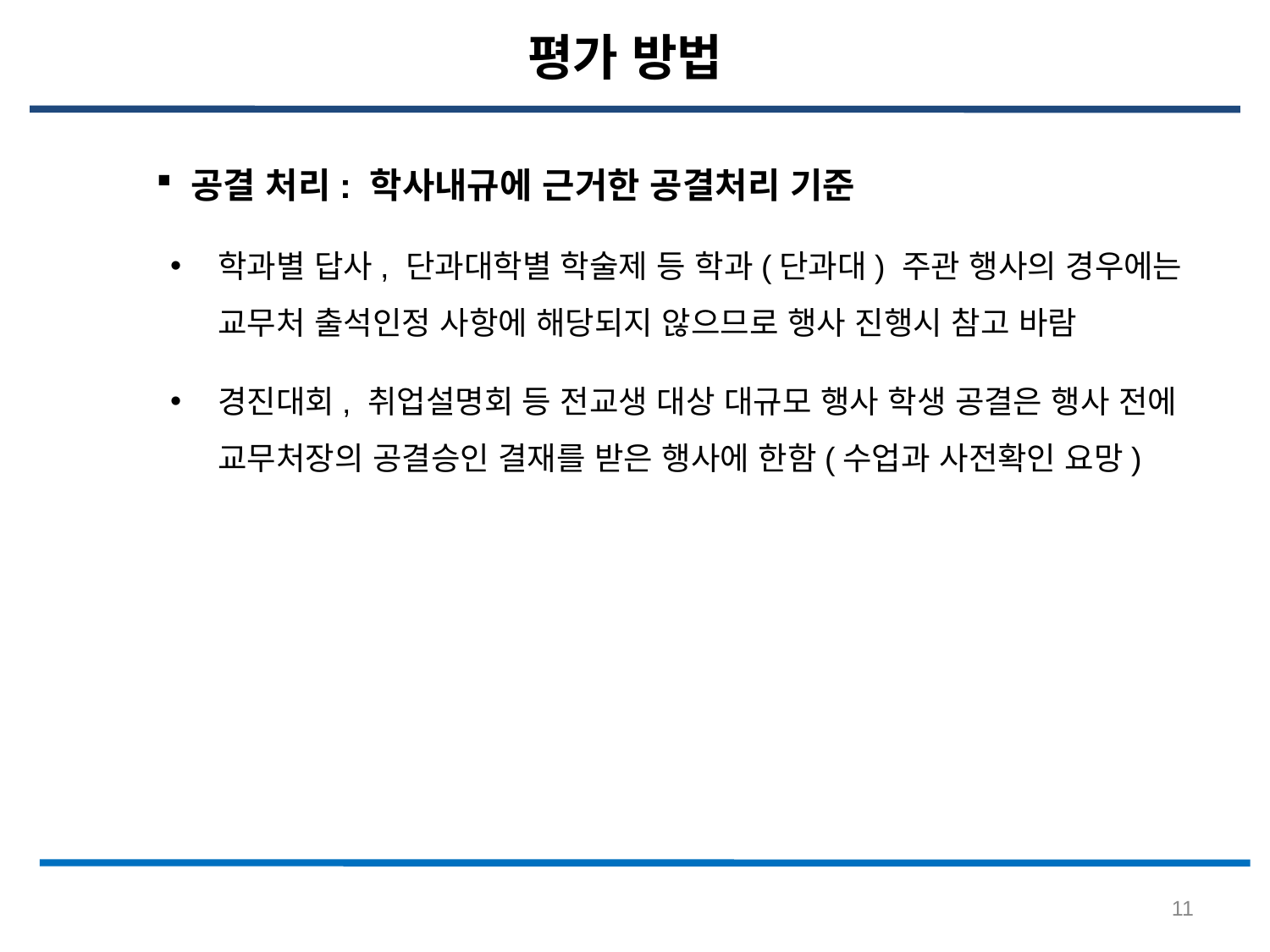

평가 방법
 공결 처리: 학사내규에 근거한 공결처리 기준
학과별 답사, 단과대학별 학술제 등 학과(단과대) 주관 행사의 경우에는 교무처 출석인정 사항에 해당되지 않으므로 행사 진행시 참고 바람
경진대회, 취업설명회 등 전교생 대상 대규모 행사 학생 공결은 행사 전에 교무처장의 공결승인 결재를 받은 행사에 한함(수업과 사전확인 요망)
11